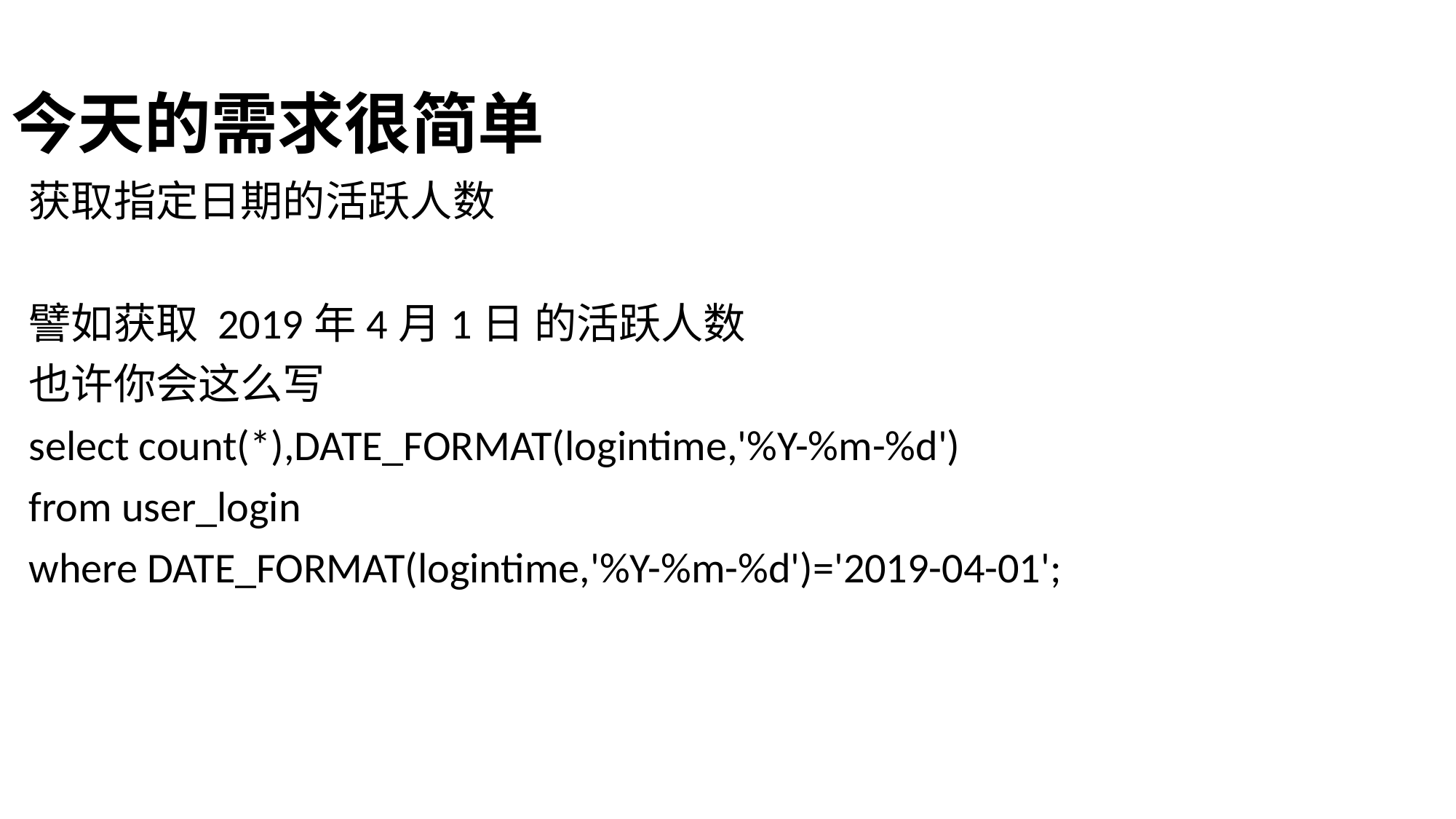

# 今天的需求很简单
获取指定日期的活跃人数

譬如获取 2019年4月1日 的活跃人数
也许你会这么写
select count(*),DATE_FORMAT(logintime,'%Y-%m-%d')
from user_login
where DATE_FORMAT(logintime,'%Y-%m-%d')='2019-04-01';